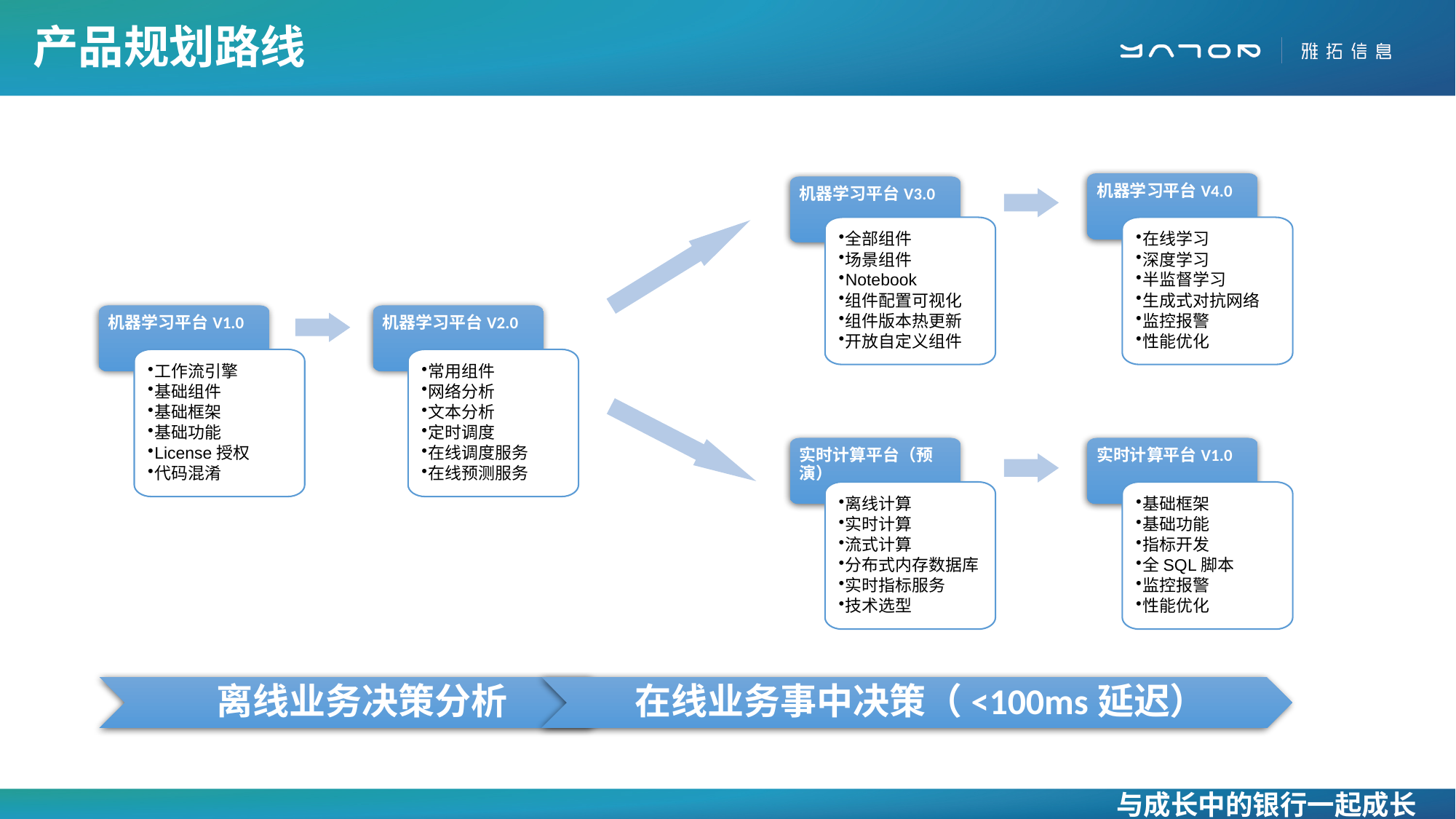

产品规划路线
机器学习平台V4.0
机器学习平台V3.0

全部组件
场景组件
Notebook
组件配置可视化
组件版本热更新
开放自定义组件
在线学习
深度学习
半监督学习
生成式对抗网络
监控报警
性能优化

机器学习平台V1.0
机器学习平台V2.0

工作流引擎
基础组件
基础框架
基础功能
License授权
代码混淆
常用组件
网络分析
文本分析
定时调度
在线调度服务
在线预测服务

实时计算平台（预演）
实时计算平台V1.0

离线计算
实时计算
流式计算
分布式内存数据库
实时指标服务
技术选型
基础框架
基础功能
指标开发
全SQL脚本
监控报警
性能优化
离线业务决策分析
在线业务事中决策（<100ms延迟）